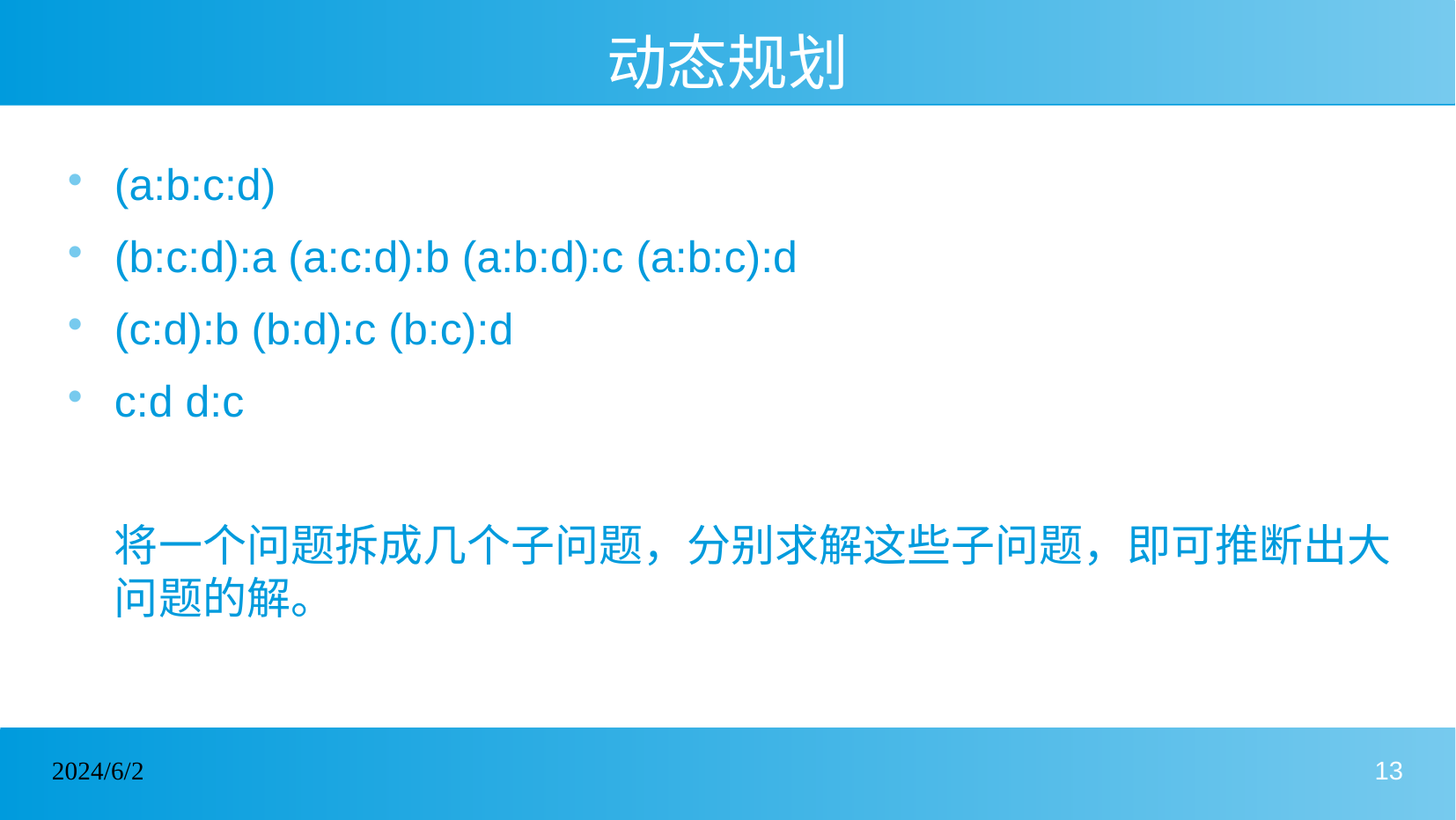

# 动态规划
(a:b:c:d)
(b:c:d):a (a:c:d):b (a:b:d):c (a:b:c):d
(c:d):b (b:d):c (b:c):d
c:d d:c

将一个问题拆成几个子问题，分别求解这些子问题，即可推断出大问题的解。
2024/6/2
13